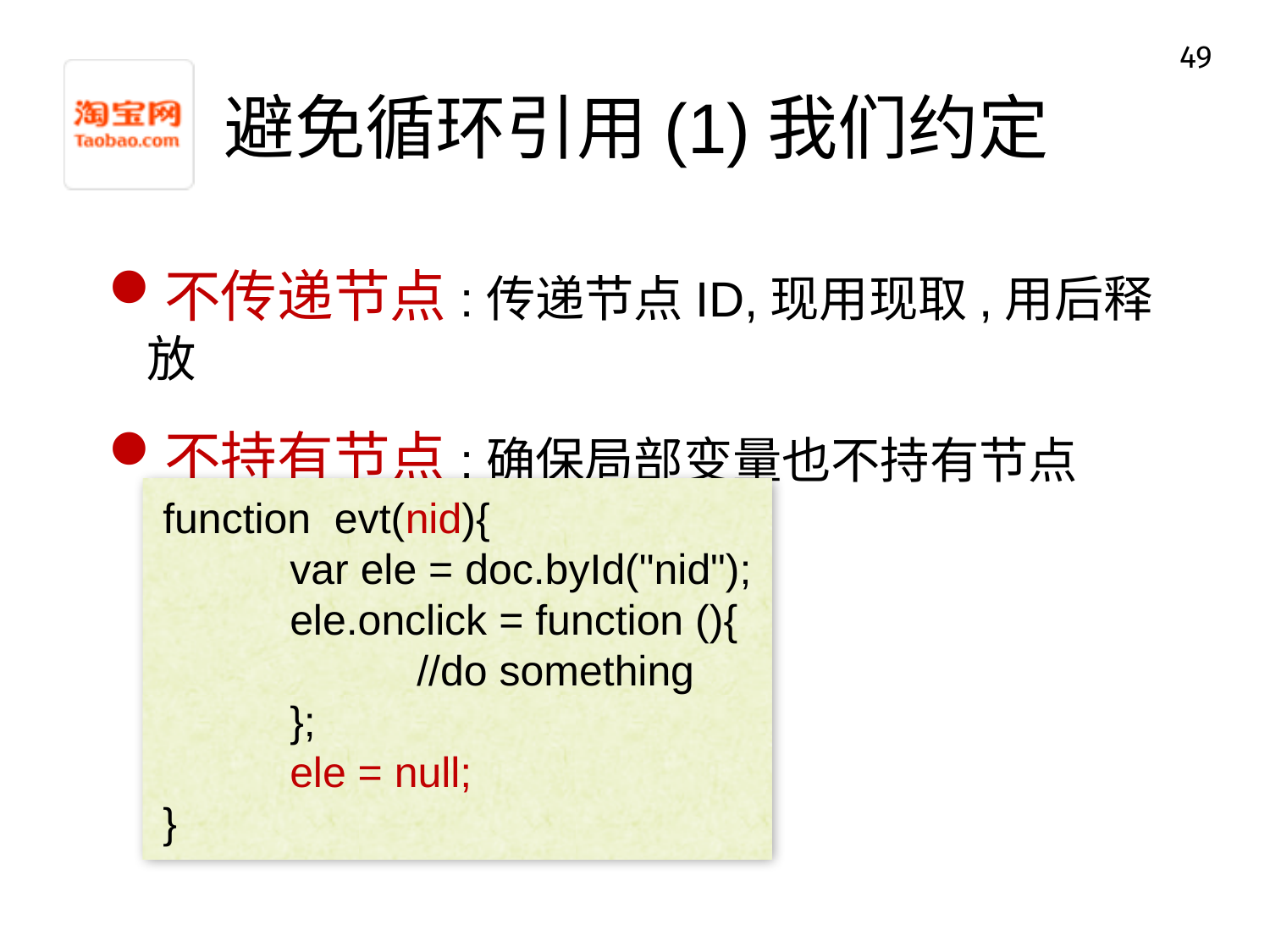

49
# 避免循环引用(1)我们约定
不传递节点:传递节点ID,现用现取,用后释放
不持有节点:确保局部变量也不持有节点
function  evt(nid){
	var ele = doc.byId("nid");
	ele.onclick = function (){
		//do something
	};
	ele = null;
}